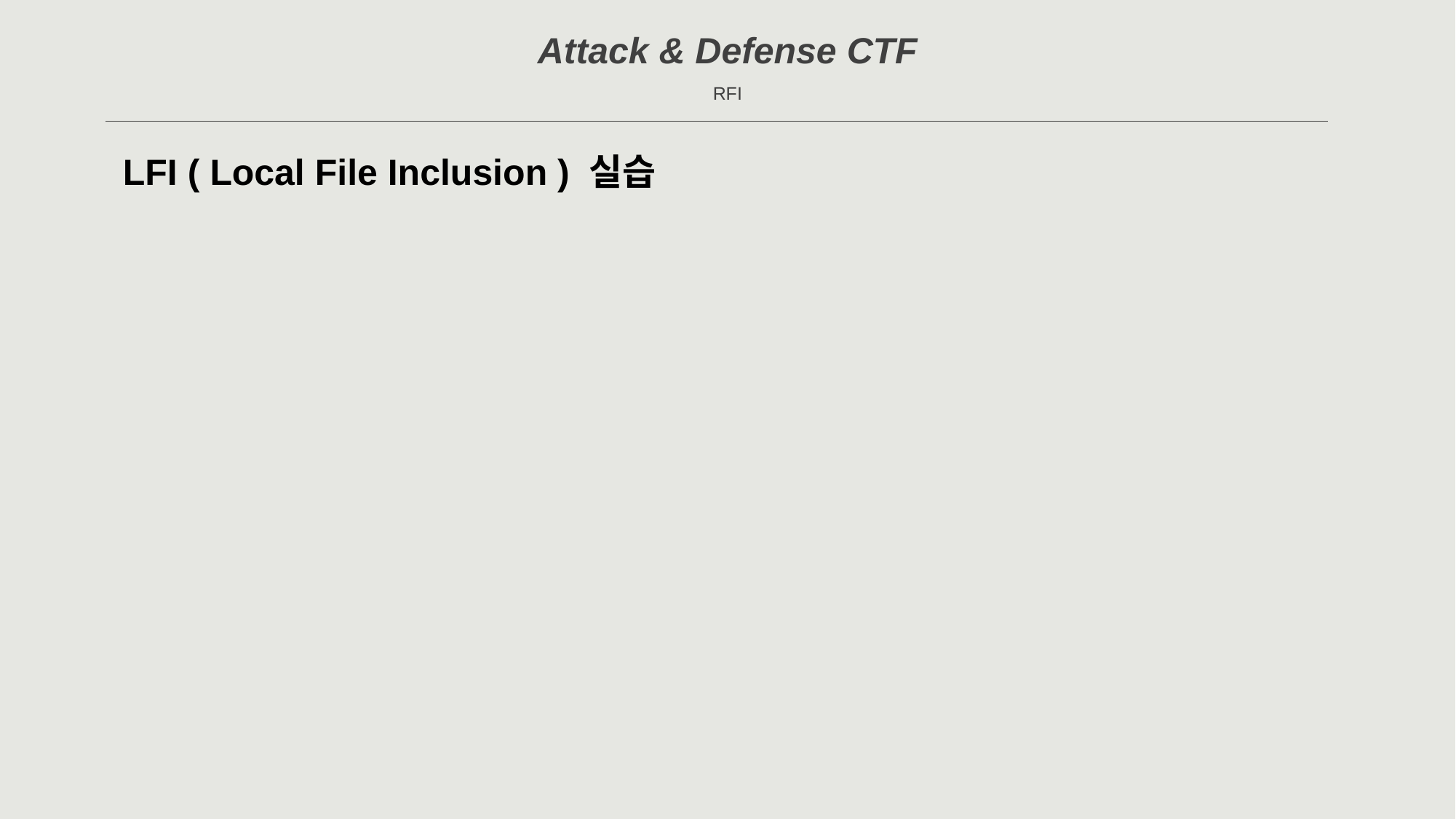

Attack & Defense CTF
RFI
LFI ( Local File Inclusion ) 실습